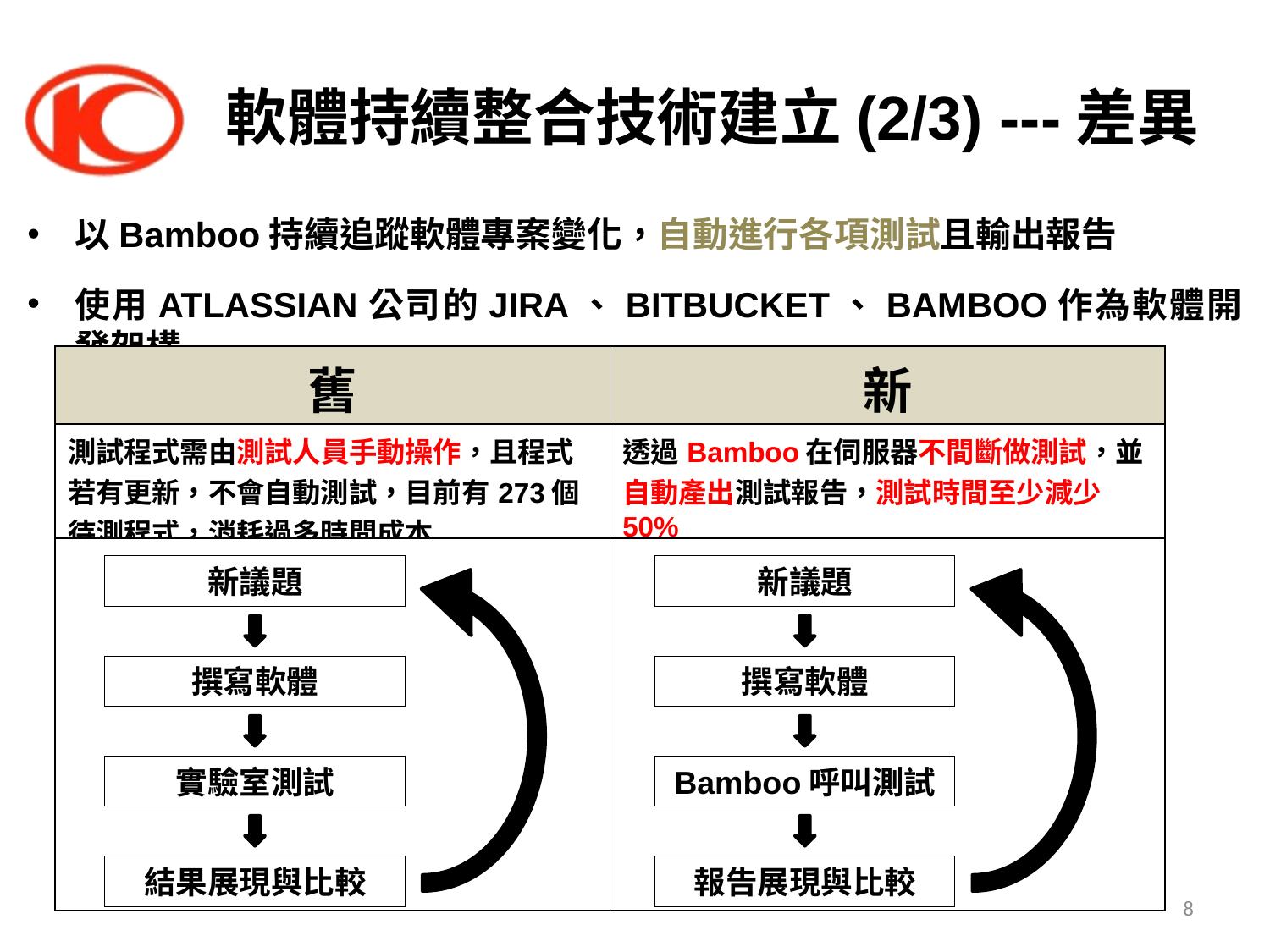

# 軟體持續整合技術建立(2/3) ---差異
以Bamboo持續追蹤軟體專案變化，自動進行各項測試且輸出報告
使用ATLASSIAN公司的JIRA、BITBUCKET、BAMBOO作為軟體開發架構
| 舊 | 新 |
| --- | --- |
| 測試程式需由測試人員手動操作，且程式若有更新，不會自動測試，目前有273個待測程式，消耗過多時間成本 | 透過Bamboo在伺服器不間斷做測試，並自動產出測試報告，測試時間至少減少50% |
|  |  |
新議題

撰寫軟體

實驗室測試

結果展現與比較

新議題

撰寫軟體

Bamboo呼叫測試

報告展現與比較

8